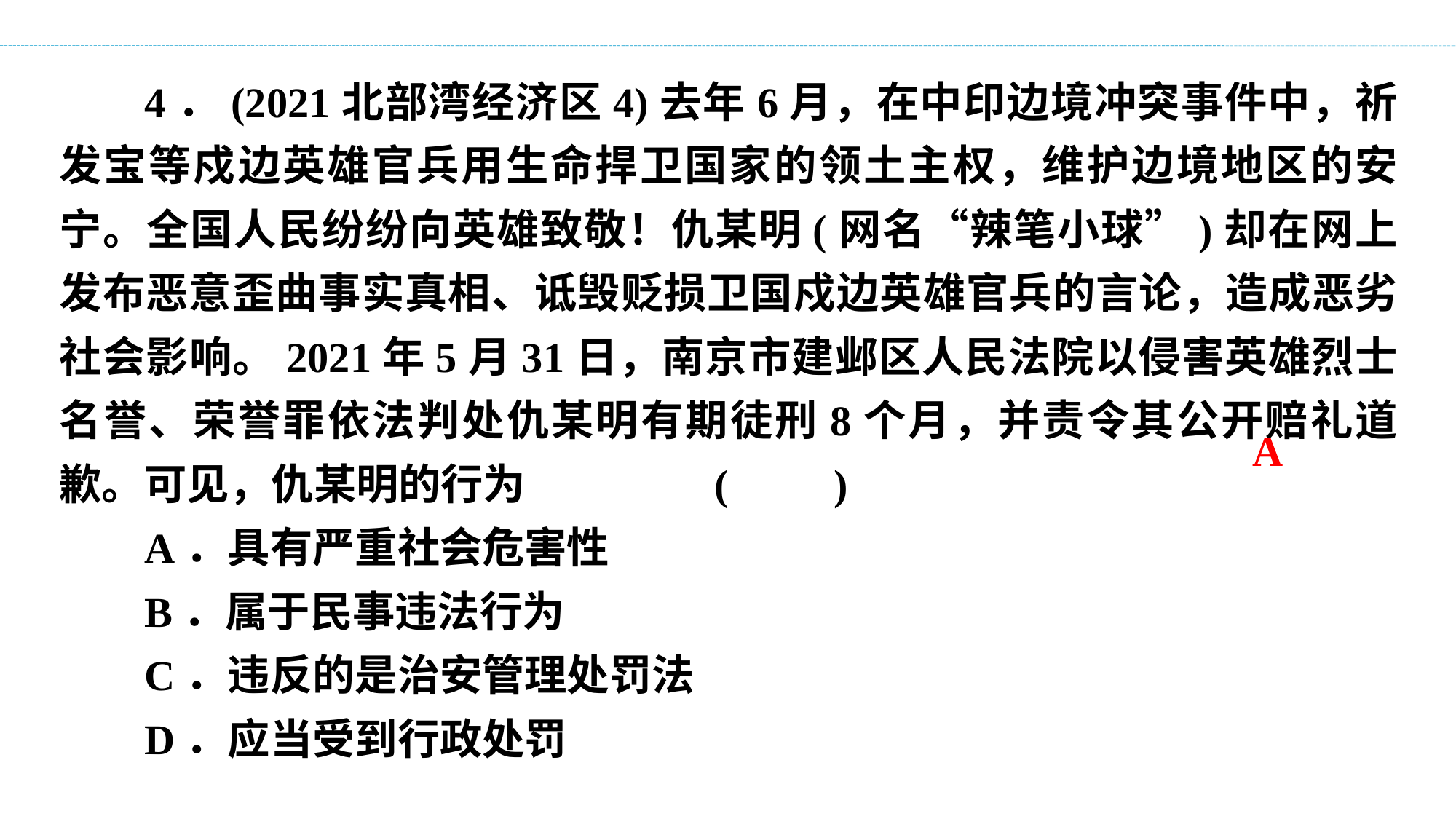

4．(2021北部湾经济区4)去年6月，在中印边境冲突事件中，祈发宝等戍边英雄官兵用生命捍卫国家的领土主权，维护边境地区的安宁。全国人民纷纷向英雄致敬！仇某明(网名“辣笔小球”)却在网上发布恶意歪曲事实真相、诋毁贬损卫国戍边英雄官兵的言论，造成恶劣社会影响。2021年5月31日，南京市建邺区人民法院以侵害英雄烈士名誉、荣誉罪依法判处仇某明有期徒刑8个月，并责令其公开赔礼道歉。可见，仇某明的行为		(　　)
A．具有严重社会危害性
B．属于民事违法行为
C．违反的是治安管理处罚法
D．应当受到行政处罚

A